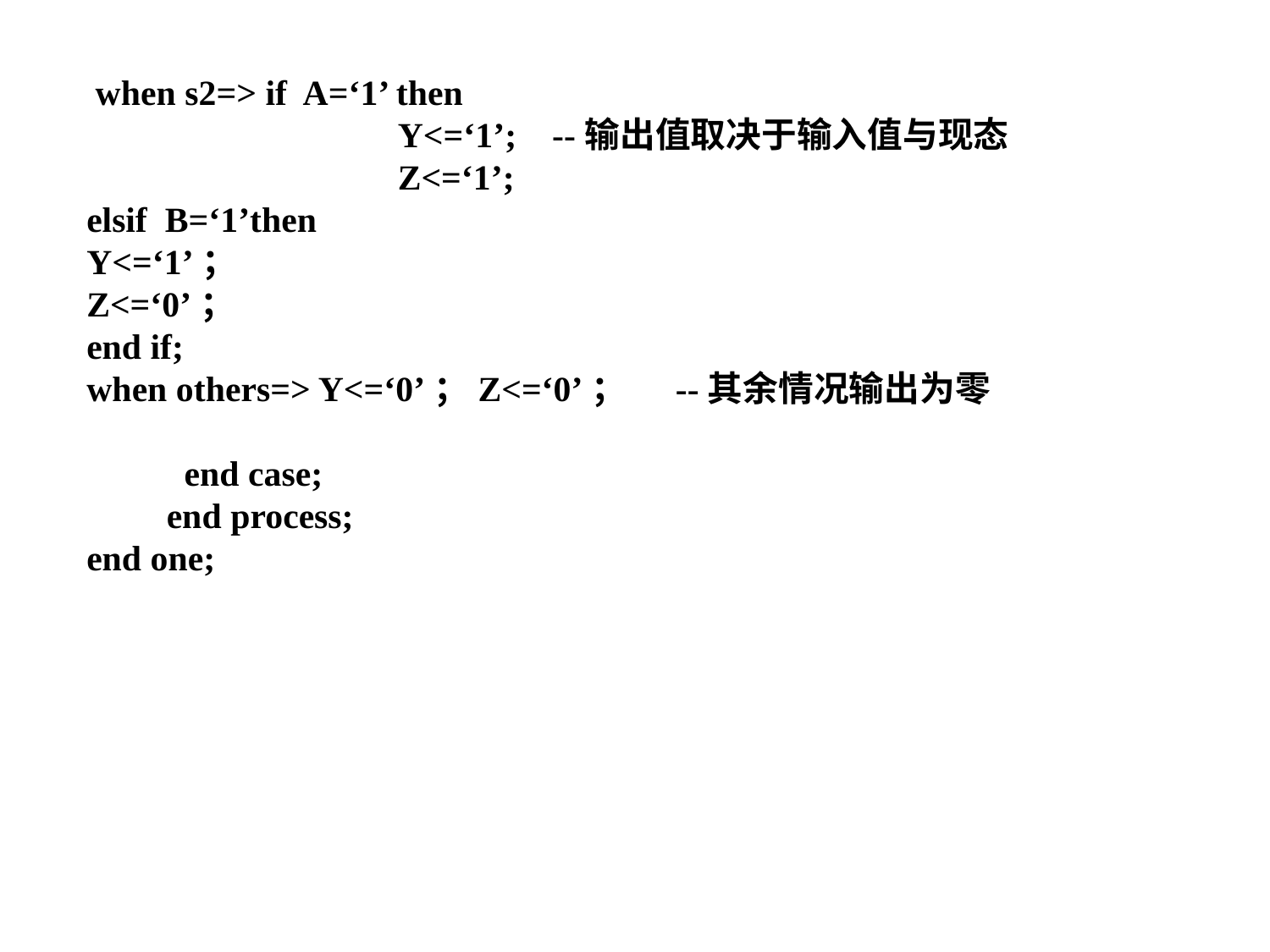

when s2=> if  A=‘1’ then
                                   Y<=‘1’;    --输出值取决于输入值与现态
                                   Z<=‘1’;
elsif  B=‘1’then
Y<=‘1’；
Z<=‘0’；
end if;
when others=> Y<=‘0’；Z<=‘0’；     --其余情况输出为零

           end case;
         end process;
end one;